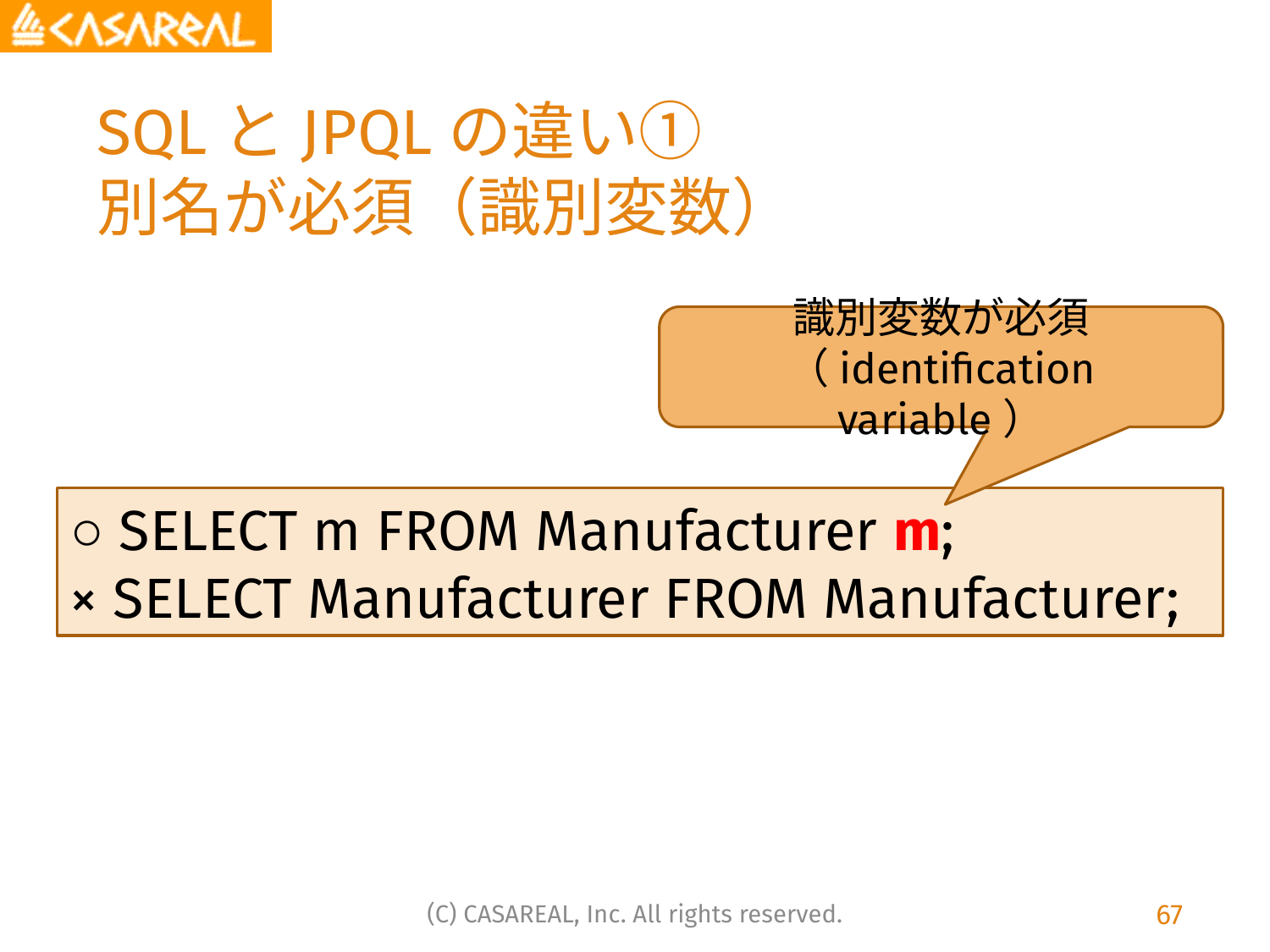

# SQLとJPQLの違い① 別名が必須（識別変数）
識別変数が必須
（identification variable）
○ SELECT m FROM Manufacturer m;
× SELECT Manufacturer FROM Manufacturer;
(C) CASAREAL, Inc. All rights reserved.
67